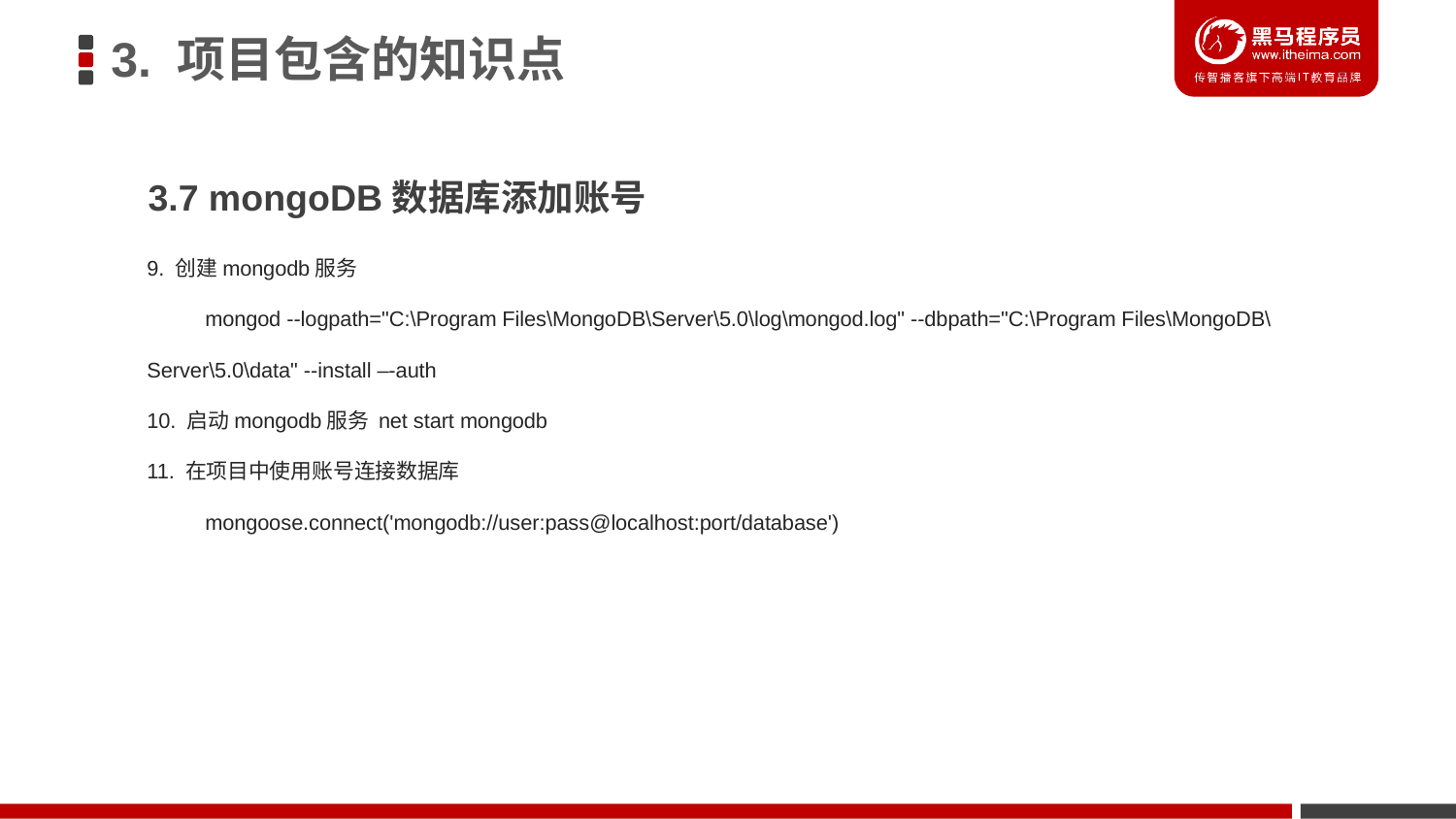

3. 项目包含的知识点
3.7 mongoDB数据库添加账号
9. 创建mongodb服务
          mongod --logpath="C:\Program Files\MongoDB\Server\5.0\log\mongod.log" --dbpath="C:\Program Files\MongoDB\Server\5.0\data" --install –-auth
10. 启动mongodb服务 net start mongodb
11. 在项目中使用账号连接数据库
          mongoose.connect('mongodb://user:pass@localhost:port/database')